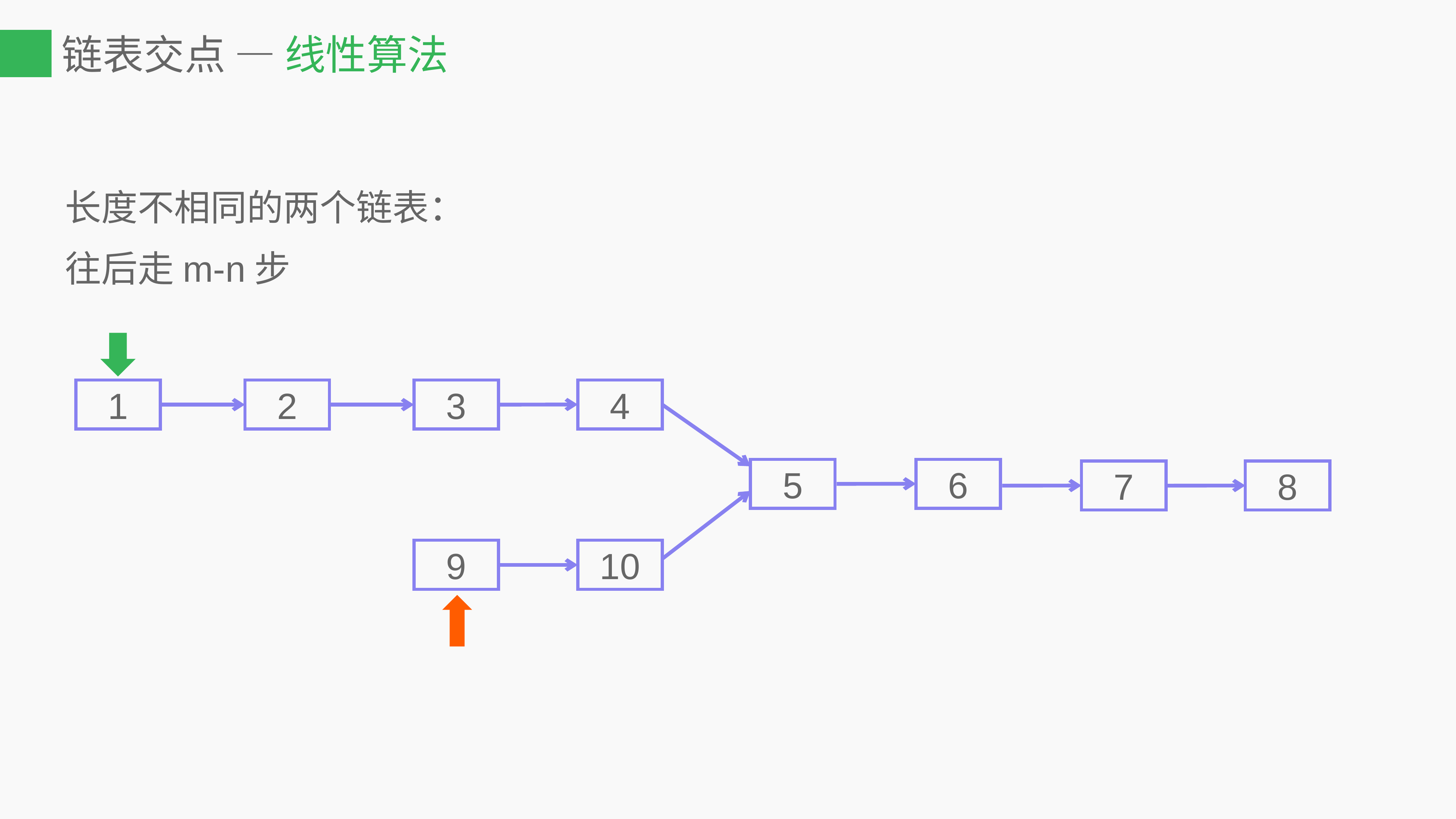

# 链表交点 — 线性算法
长度不相同的两个链表：
往后走m-n步

1
2
3
4
5
6
7
8
9
10